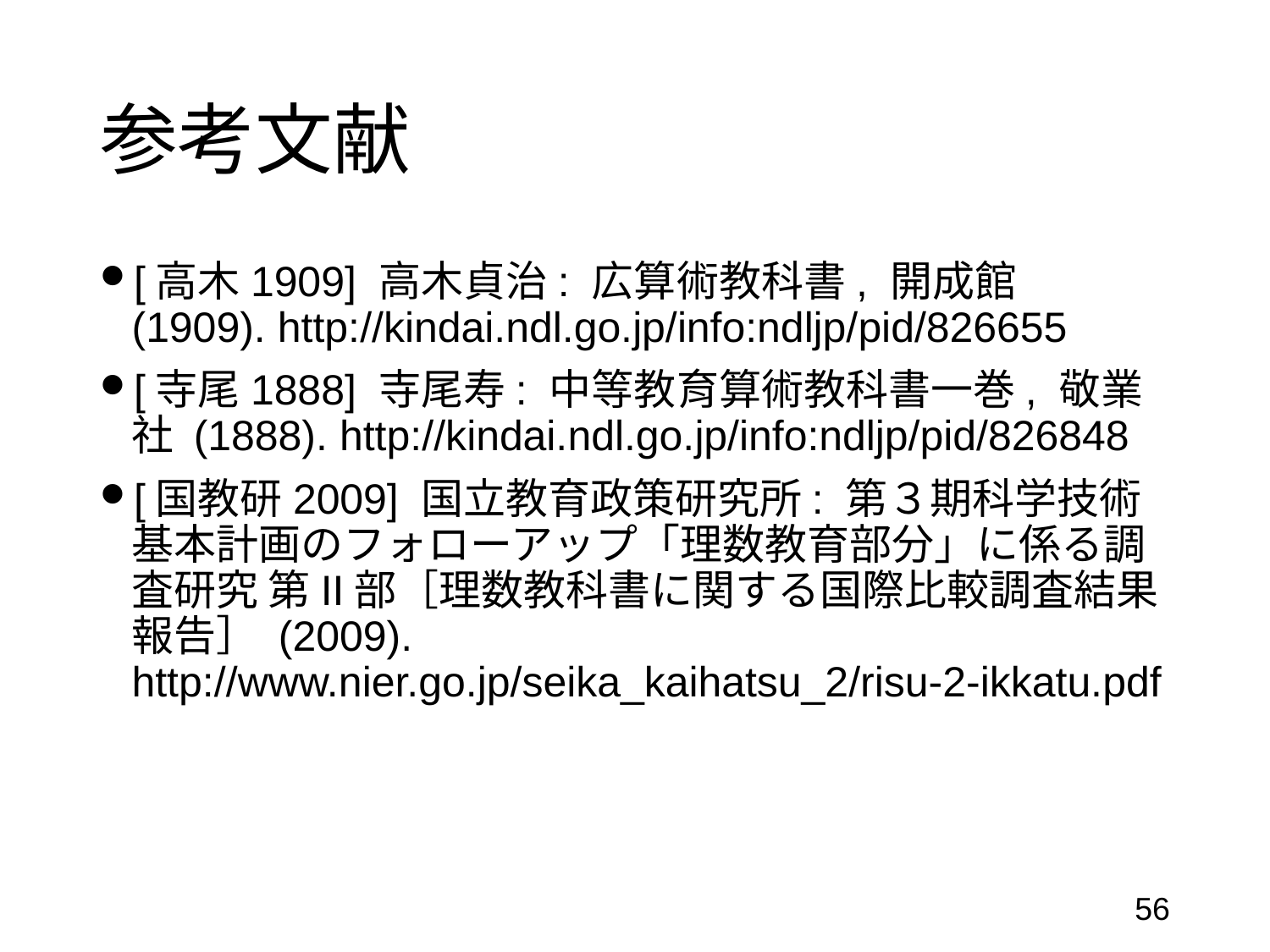

# 参考文献
[高木1909] 高木貞治: 広算術教科書, 開成館 (1909). http://kindai.ndl.go.jp/info:ndljp/pid/826655
[寺尾1888] 寺尾寿: 中等教育算術教科書一巻, 敬業社 (1888). http://kindai.ndl.go.jp/info:ndljp/pid/826848
[国教研2009] 国立教育政策研究所: 第３期科学技術基本計画のフォローアップ「理数教育部分」に係る調査研究 第II部［理数教科書に関する国際比較調査結果報告］ (2009). http://www.nier.go.jp/seika_kaihatsu_2/risu-2-ikkatu.pdf
56